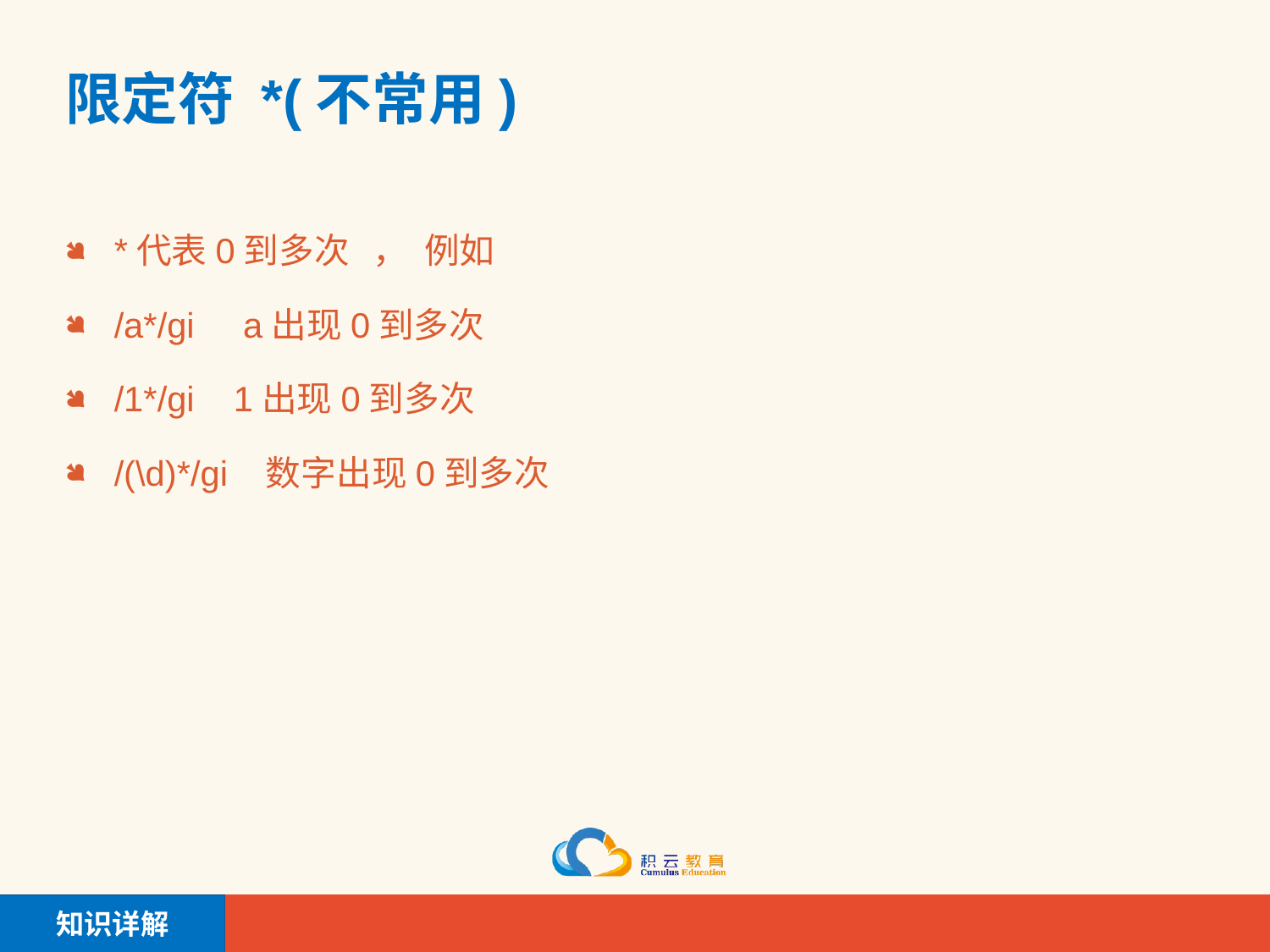

# 限定符 *(不常用)
*代表0到多次   ，  例如
/a*/gi     a出现0到多次
/1*/gi    1出现0到多次
/(\d)*/gi   数字出现0到多次